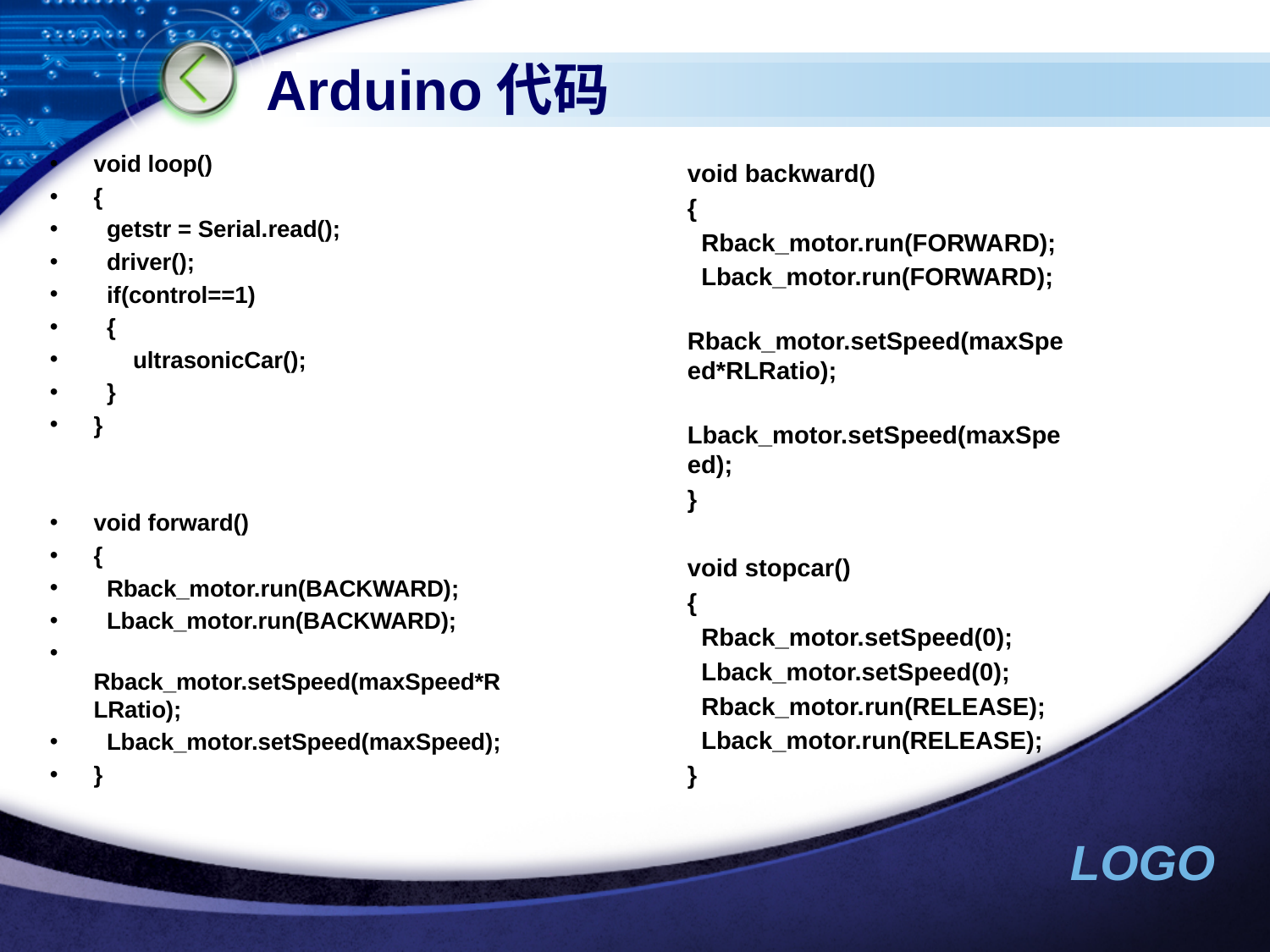

# Arduino代码
void loop()
{
  getstr = Serial.read();
  driver();
  if(control==1)
  {
      ultrasonicCar();
  }
}

void forward()
{
  Rback_motor.run(BACKWARD);
  Lback_motor.run(BACKWARD);
  Rback_motor.setSpeed(maxSpeed*RLRatio);
  Lback_motor.setSpeed(maxSpeed);
}

void backward()
{
  Rback_motor.run(FORWARD);
  Lback_motor.run(FORWARD);
  Rback_motor.setSpeed(maxSpeed*RLRatio);
  Lback_motor.setSpeed(maxSpeed);
}

void stopcar()
{
  Rback_motor.setSpeed(0);
  Lback_motor.setSpeed(0);
  Rback_motor.run(RELEASE);
  Lback_motor.run(RELEASE);
}